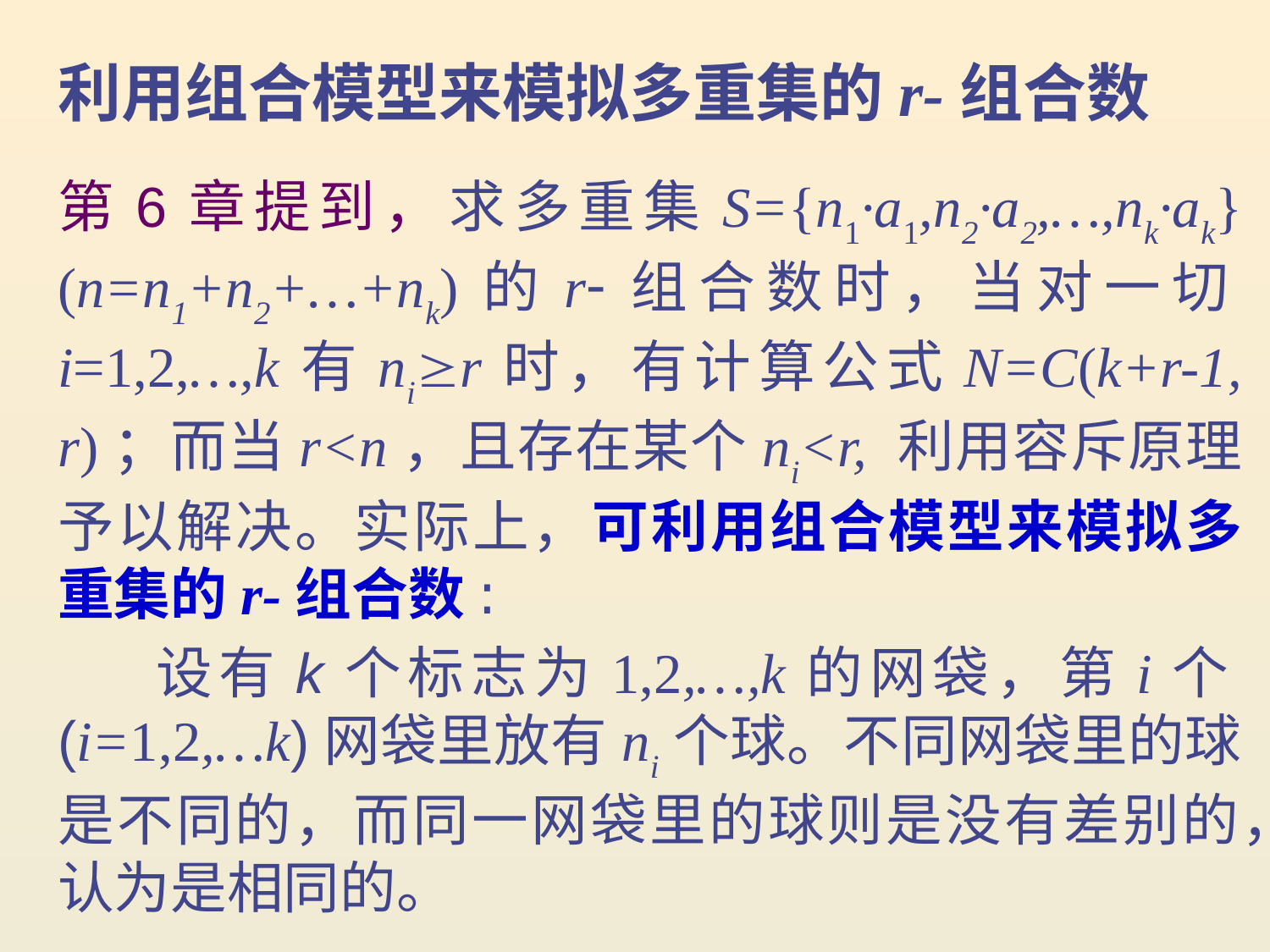

利用组合模型来模拟多重集的r-组合数
第6章提到，求多重集S={n1·a1,n2·a2,…,nk·ak} (n=n1+n2+…+nk)的r-组合数时，当对一切i=1,2,…,k有ni≥r时，有计算公式N=C(k+r-1, r)；而当r<n，且存在某个ni<r, 利用容斥原理予以解决。实际上，可利用组合模型来模拟多重集的r-组合数:
    设有k个标志为1,2,…,k的网袋，第i个(i=1,2,…k)网袋里放有ni个球。不同网袋里的球是不同的，而同一网袋里的球则是没有差别的，认为是相同的。